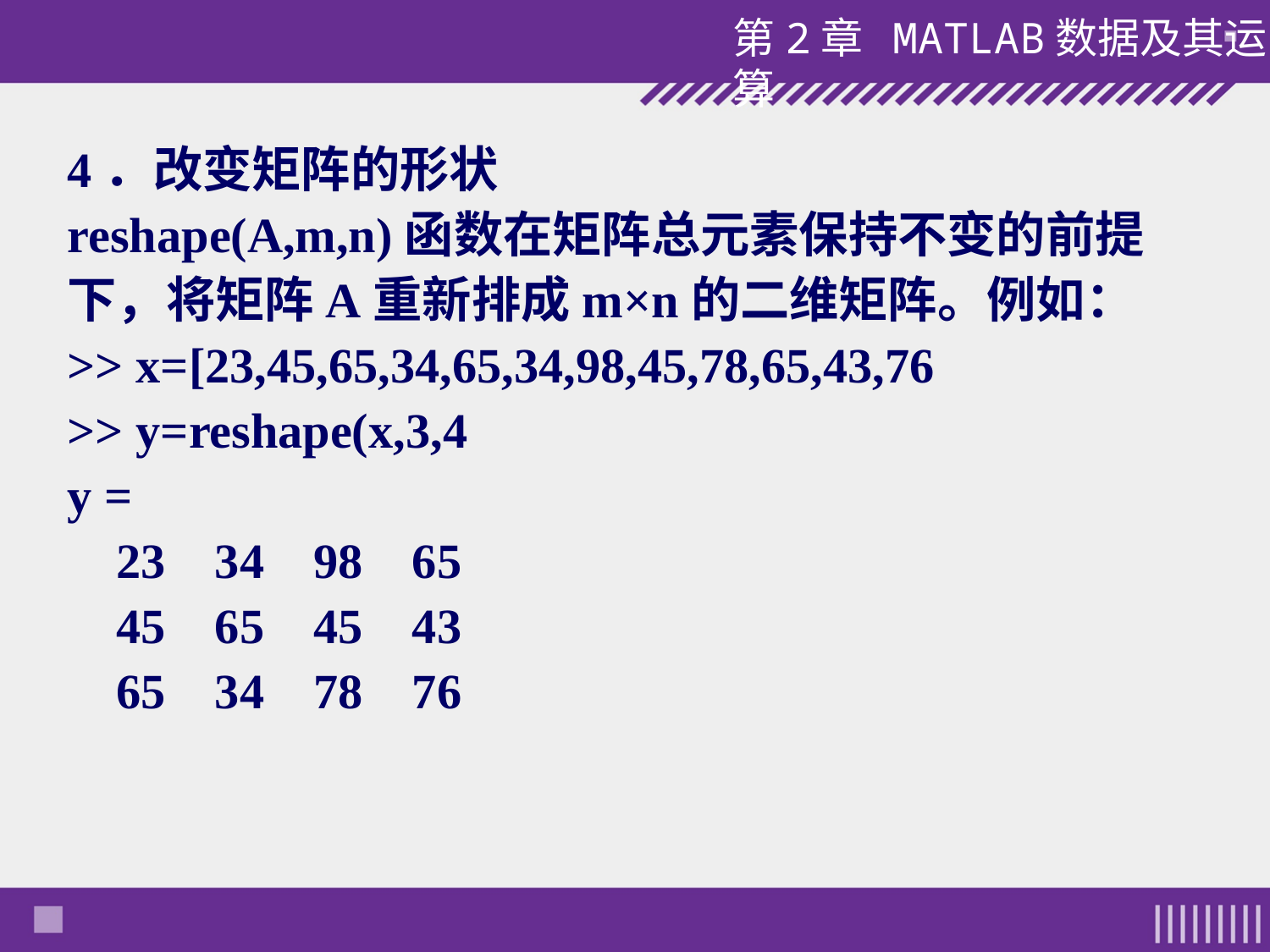

4．改变矩阵的形状
reshape(A,m,n)函数在矩阵总元素保持不变的前提下，将矩阵A重新排成m×n的二维矩阵。例如：
>> x=[23,45,65,34,65,34,98,45,78,65,43,76
>> y=reshape(x,3,4
y =
    23    34    98    65
    45    65    45    43
    65    34    78    76